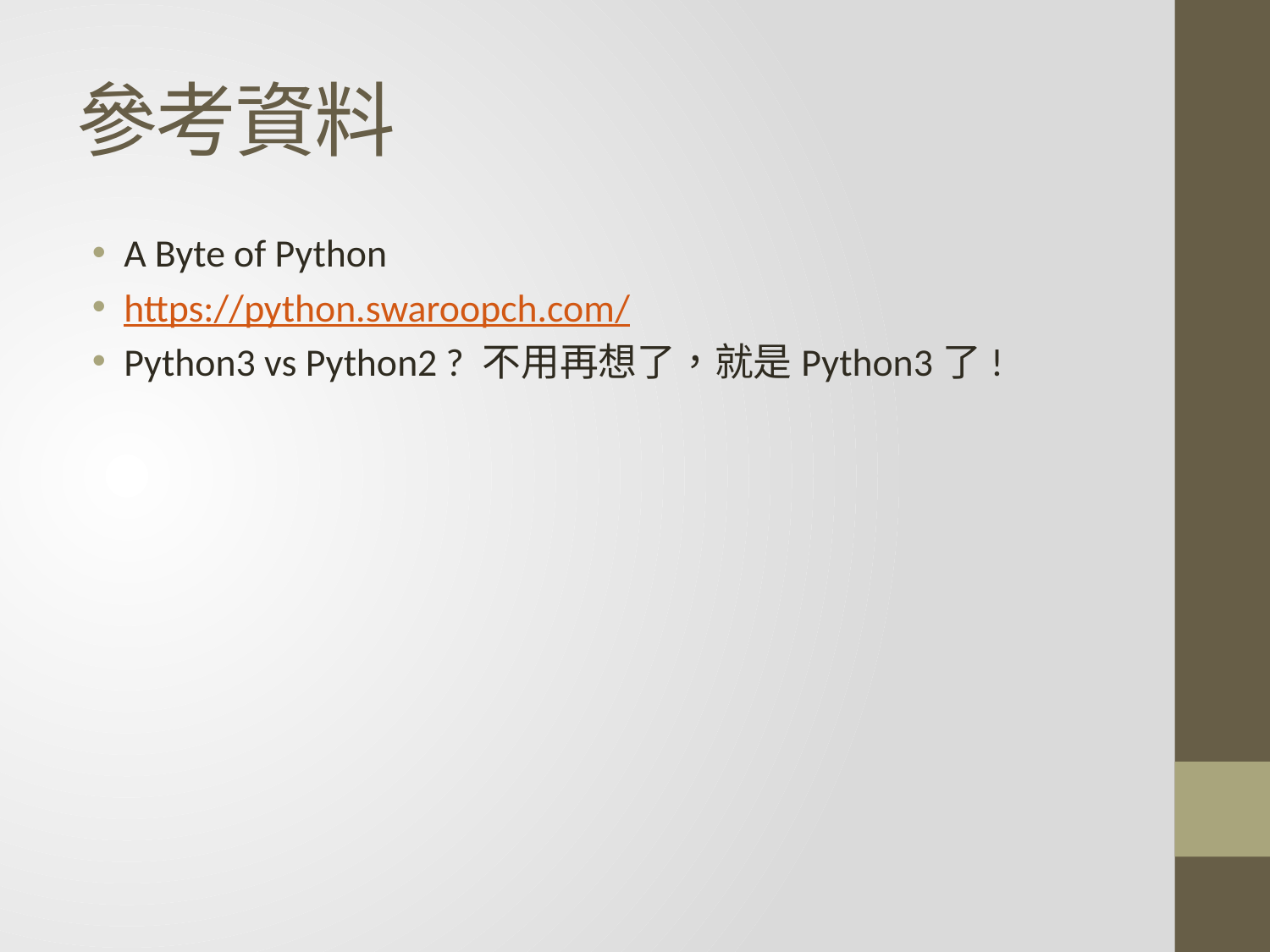

# 參考資料
A Byte of Python
https://python.swaroopch.com/
Python3 vs Python2 ? 不用再想了，就是Python3了!